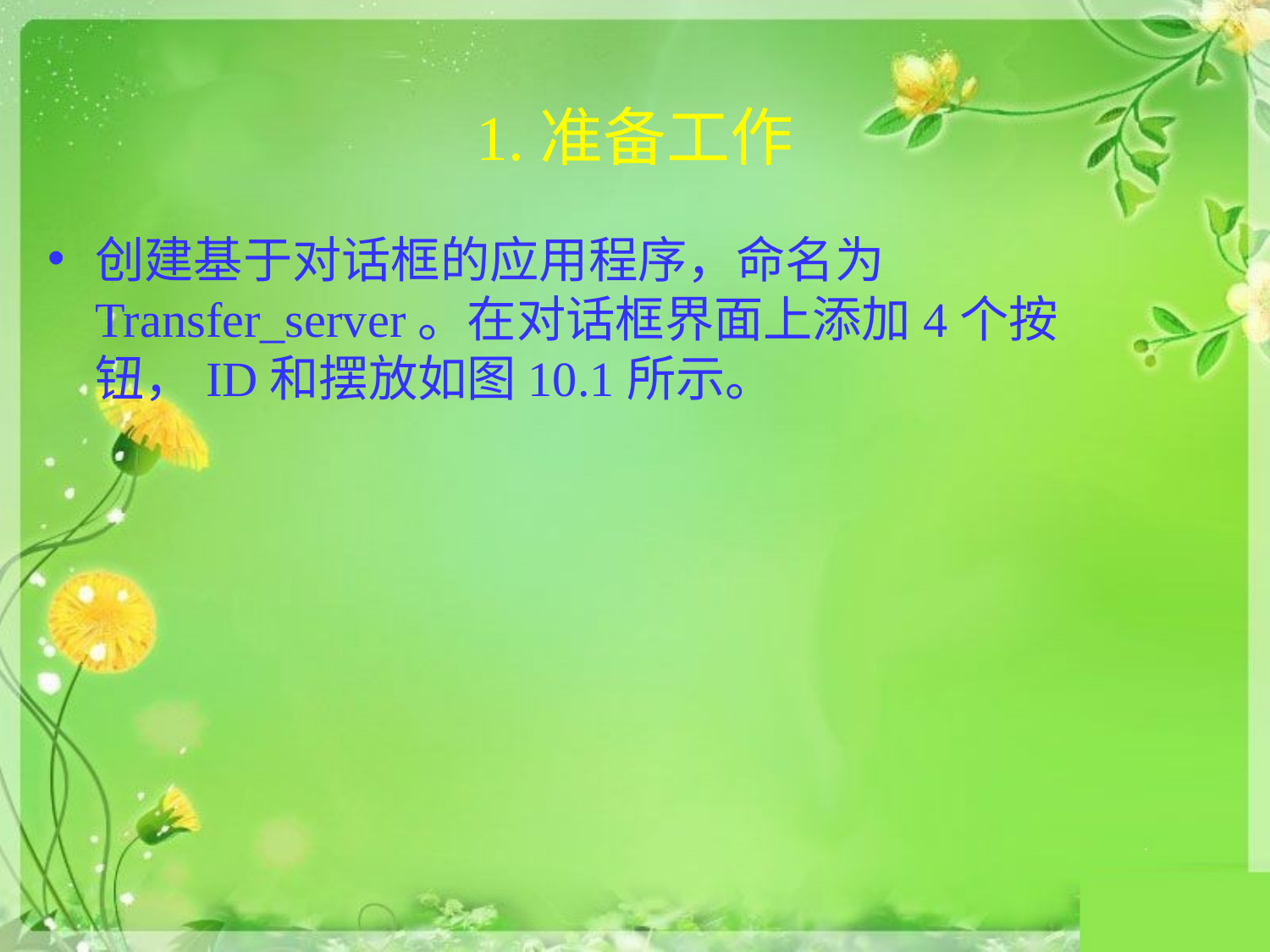

# 1.准备工作
创建基于对话框的应用程序，命名为Transfer_server。在对话框界面上添加4个按钮，ID和摆放如图10.1所示。